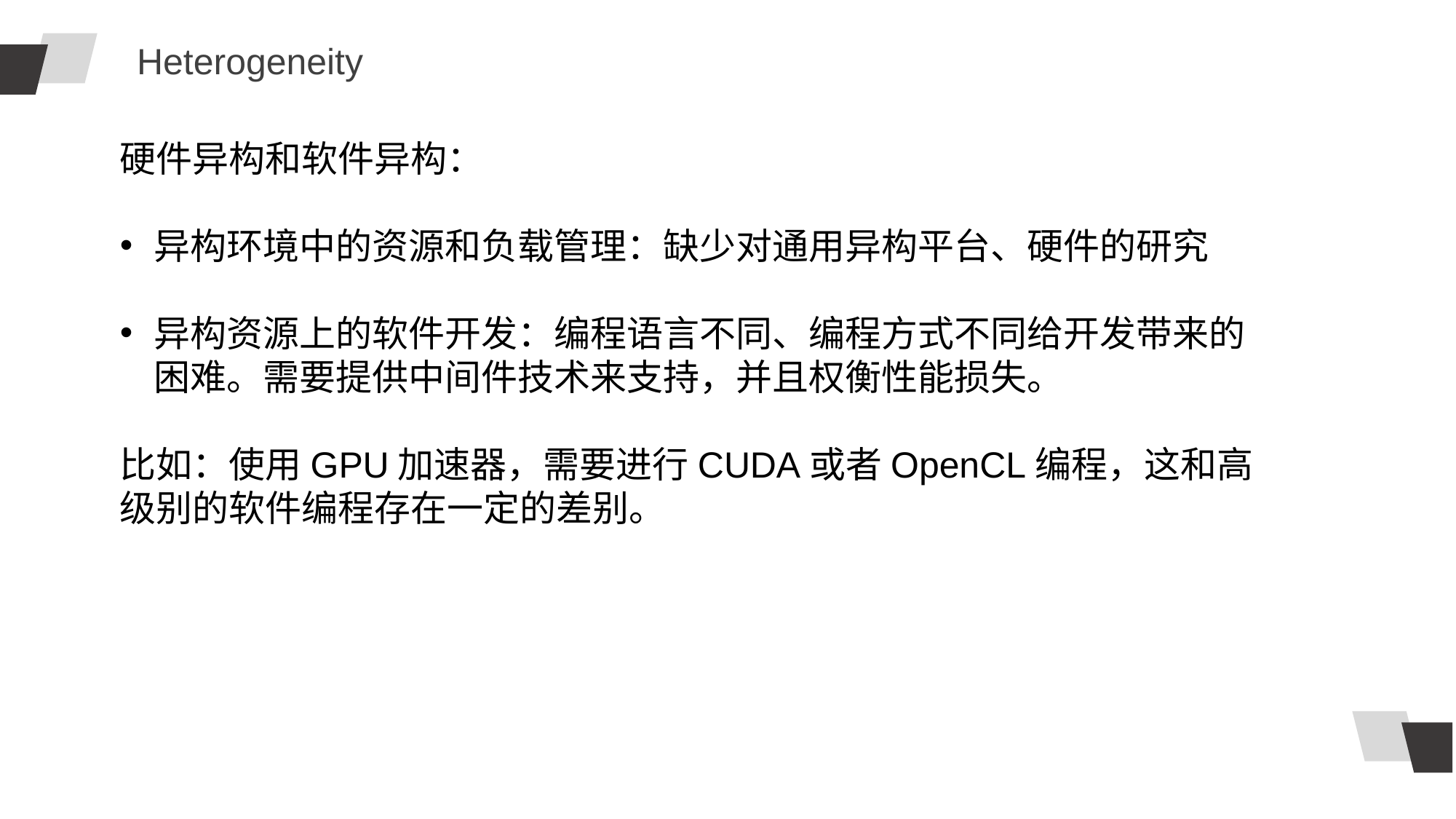

Heterogeneity
硬件异构和软件异构：

异构环境中的资源和负载管理：缺少对通用异构平台、硬件的研究

异构资源上的软件开发：编程语言不同、编程方式不同给开发带来的困难。需要提供中间件技术来支持，并且权衡性能损失。

比如：使用GPU加速器，需要进行CUDA或者OpenCL编程，这和高级别的软件编程存在一定的差别。